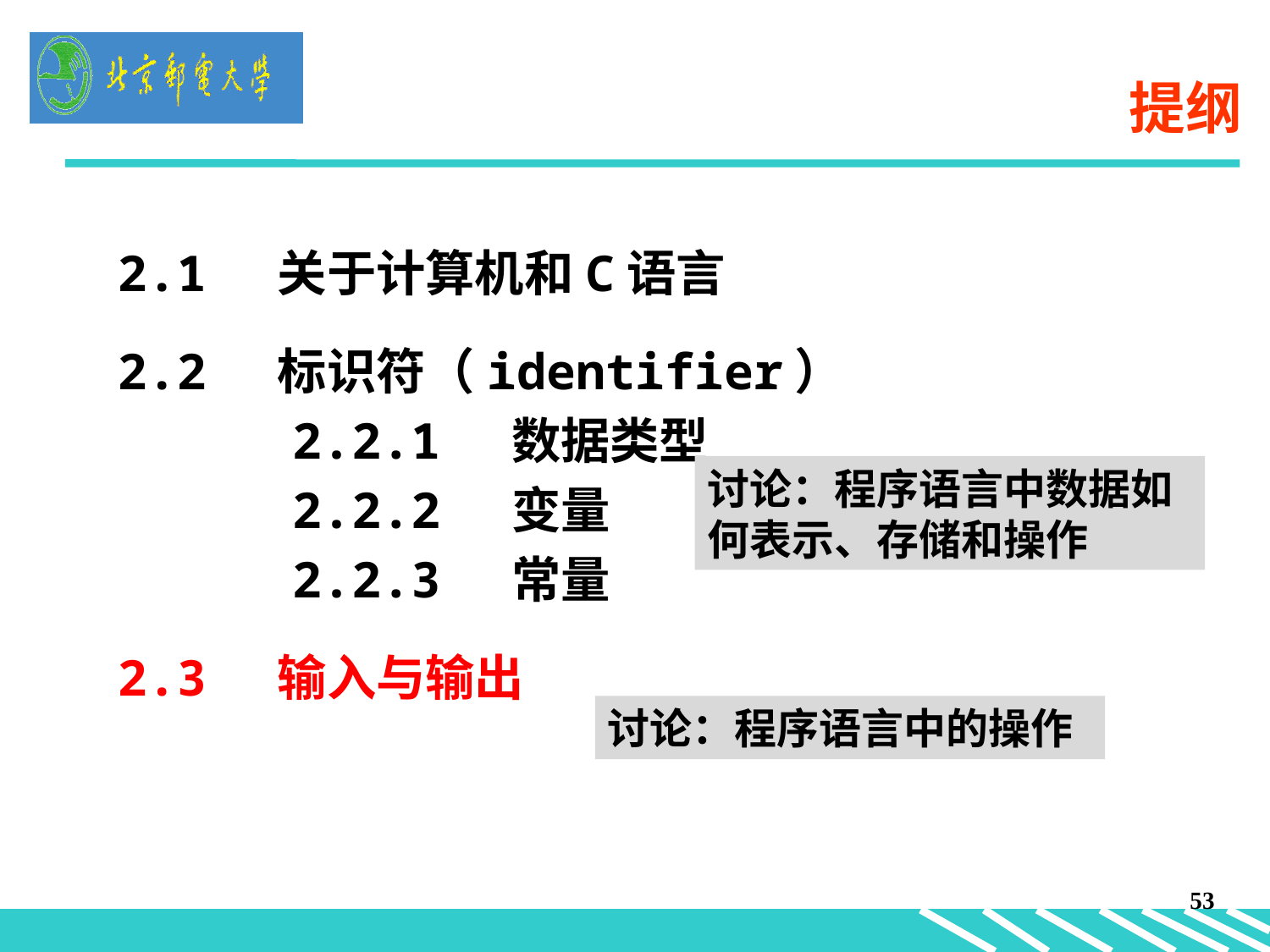

# 提纲
2.1  关于计算机和C语言
2.2  标识符（identifier）
		2.2.1  数据类型
		2.2.2  变量
		2.2.3  常量
2.3  输入与输出
讨论：程序语言中数据如何表示、存储和操作
讨论：程序语言中的操作
53